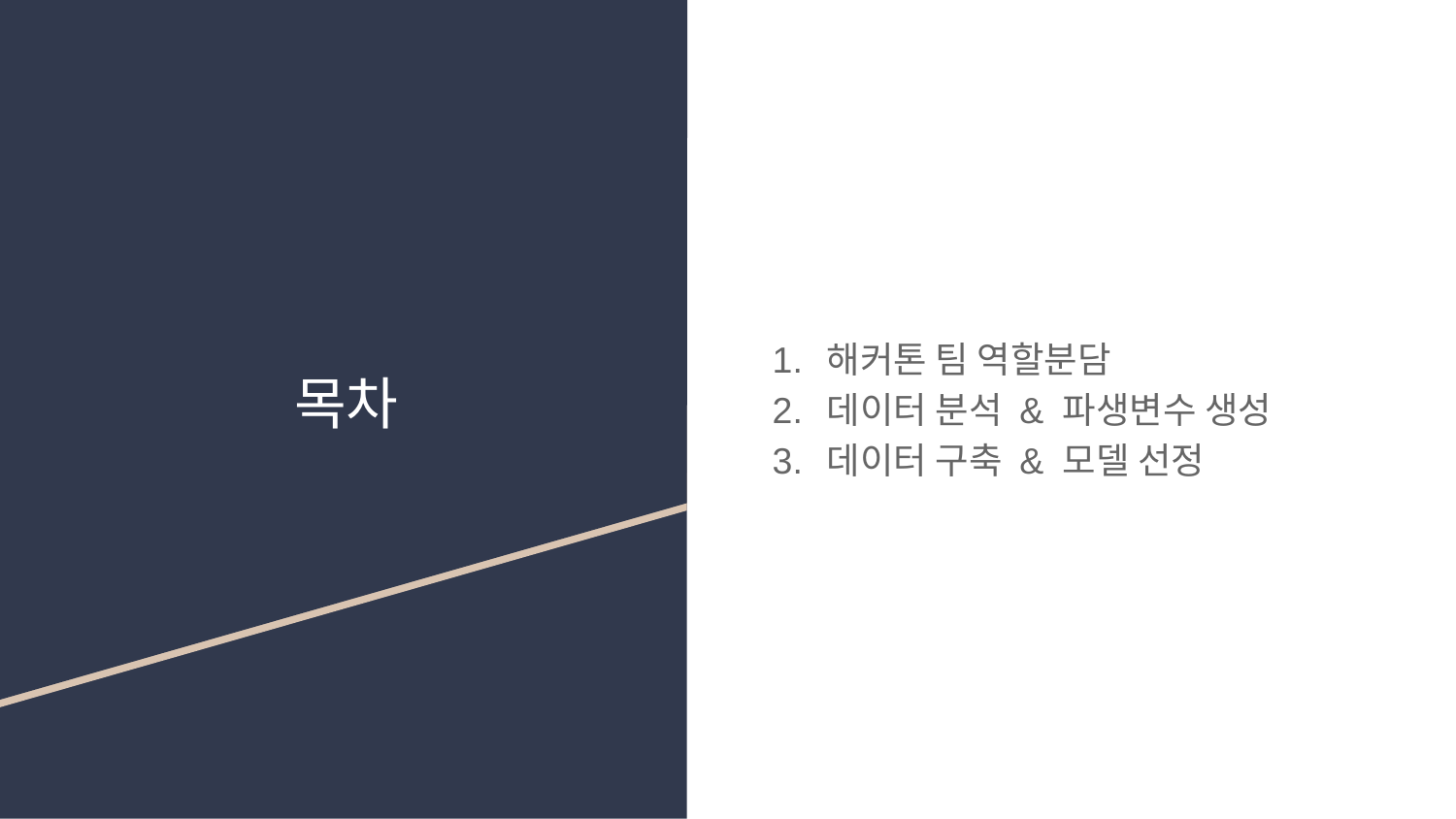

해커톤 팀 역할분담
데이터 분석 & 파생변수 생성
데이터 구축 & 모델 선정
# 목차